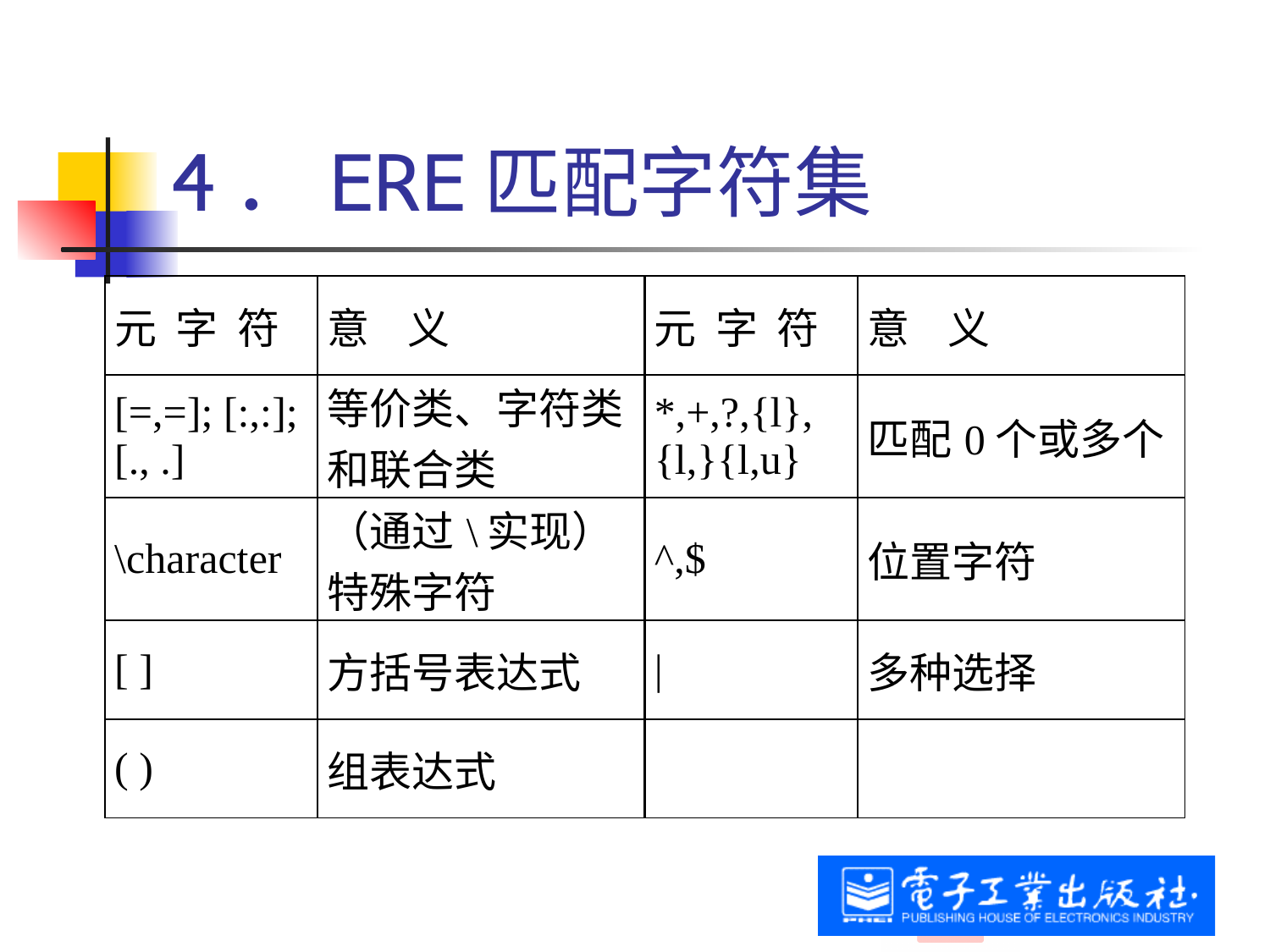

# 4．ERE匹配字符集
| 元 字 符 | 意 义 | 元 字 符 | 意 义 |
| --- | --- | --- | --- |
| [=,=]; [:,:]; [., .] | 等价类、字符类和联合类 | \*,+,?,{l},{l,}{l,u} | 匹配0个或多个 |
| \character | （通过\实现）特殊字符 | ^,$ | 位置字符 |
| [ ] | 方括号表达式 | | | 多种选择 |
| ( ) | 组表达式 |  |  |